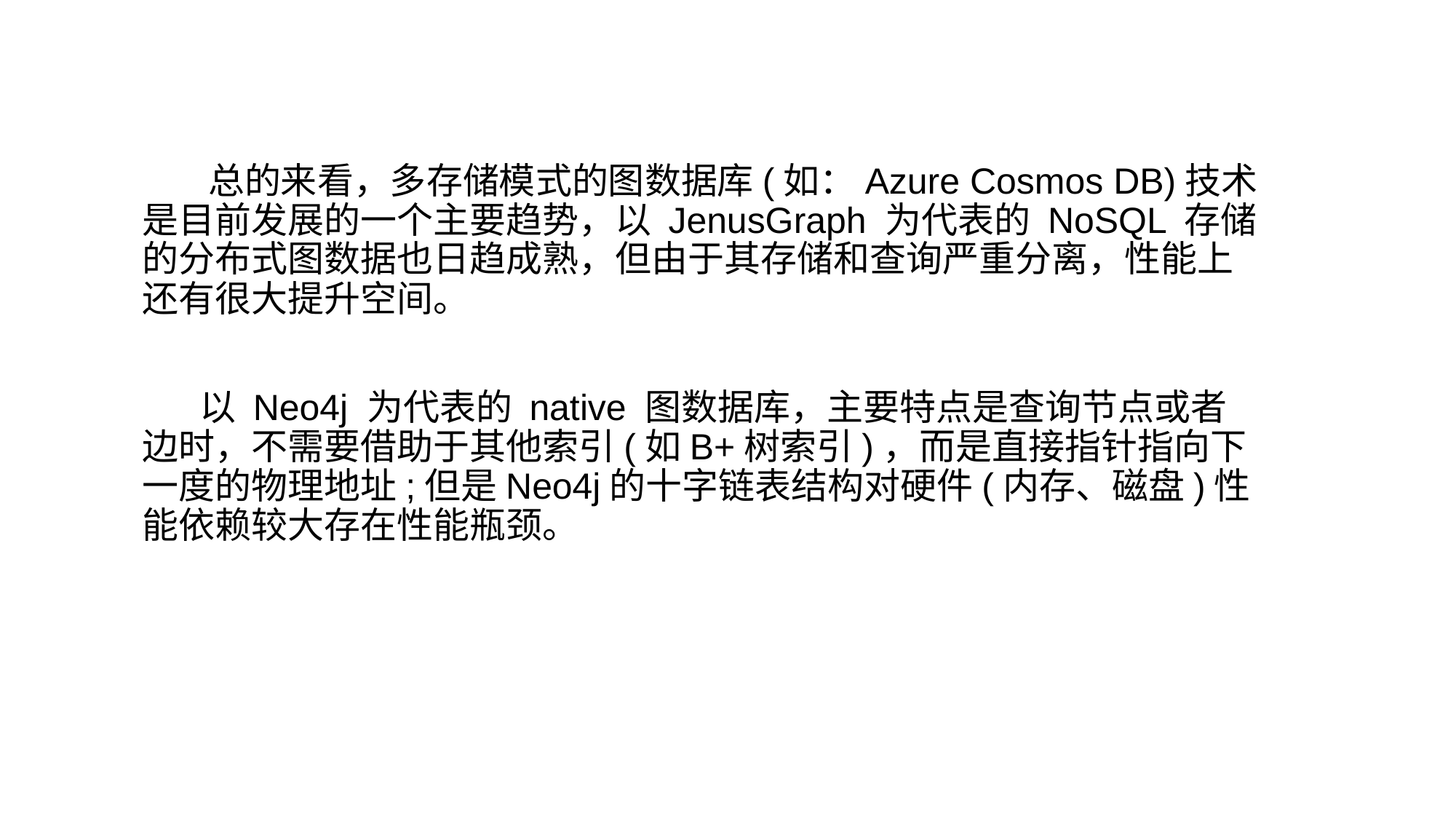

总的来看，多存储模式的图数据库(如：Azure Cosmos DB)技术是目前发展的一个主要趋势，以 JenusGraph 为代表的 NoSQL 存储的分布式图数据也日趋成熟，但由于其存储和查询严重分离，性能上还有很大提升空间。

      以 Neo4j 为代表的 native 图数据库，主要特点是查询节点或者边时，不需要借助于其他索引(如B+树索引)，而是直接指针指向下一度的物理地址;但是Neo4j的十字链表结构对硬件(内存、磁盘)性能依赖较大存在性能瓶颈。